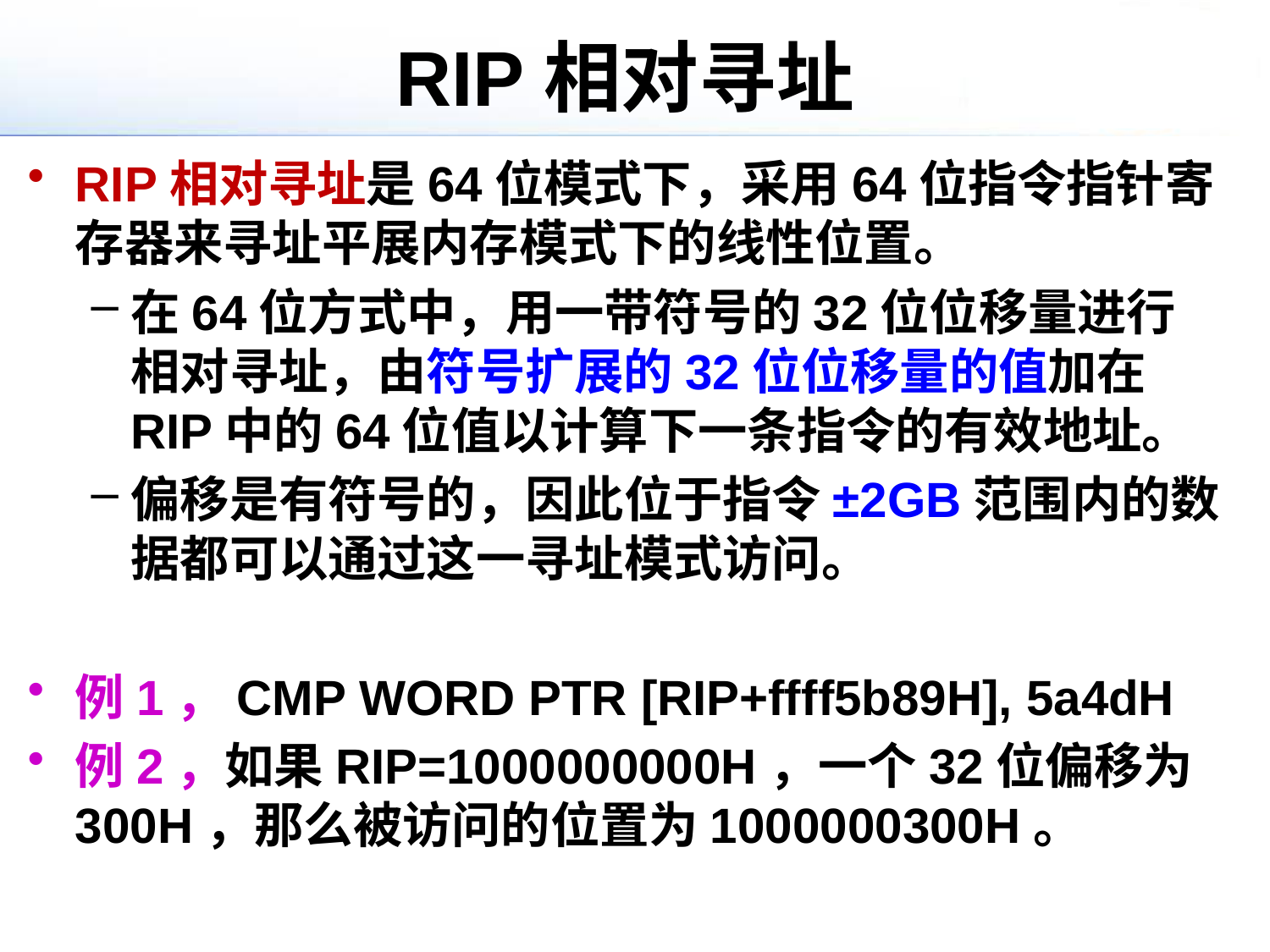

# RIP相对寻址
RIP相对寻址是64位模式下，采用64位指令指针寄存器来寻址平展内存模式下的线性位置。
在64位方式中，用一带符号的32位位移量进行相对寻址，由符号扩展的32位位移量的值加在RIP中的64位值以计算下一条指令的有效地址。
偏移是有符号的，因此位于指令±2GB范围内的数据都可以通过这一寻址模式访问。

例1，CMP WORD PTR [RIP+ffff5b89H], 5a4dH
例2，如果RIP=1000000000H，一个32位偏移为300H，那么被访问的位置为1000000300H。